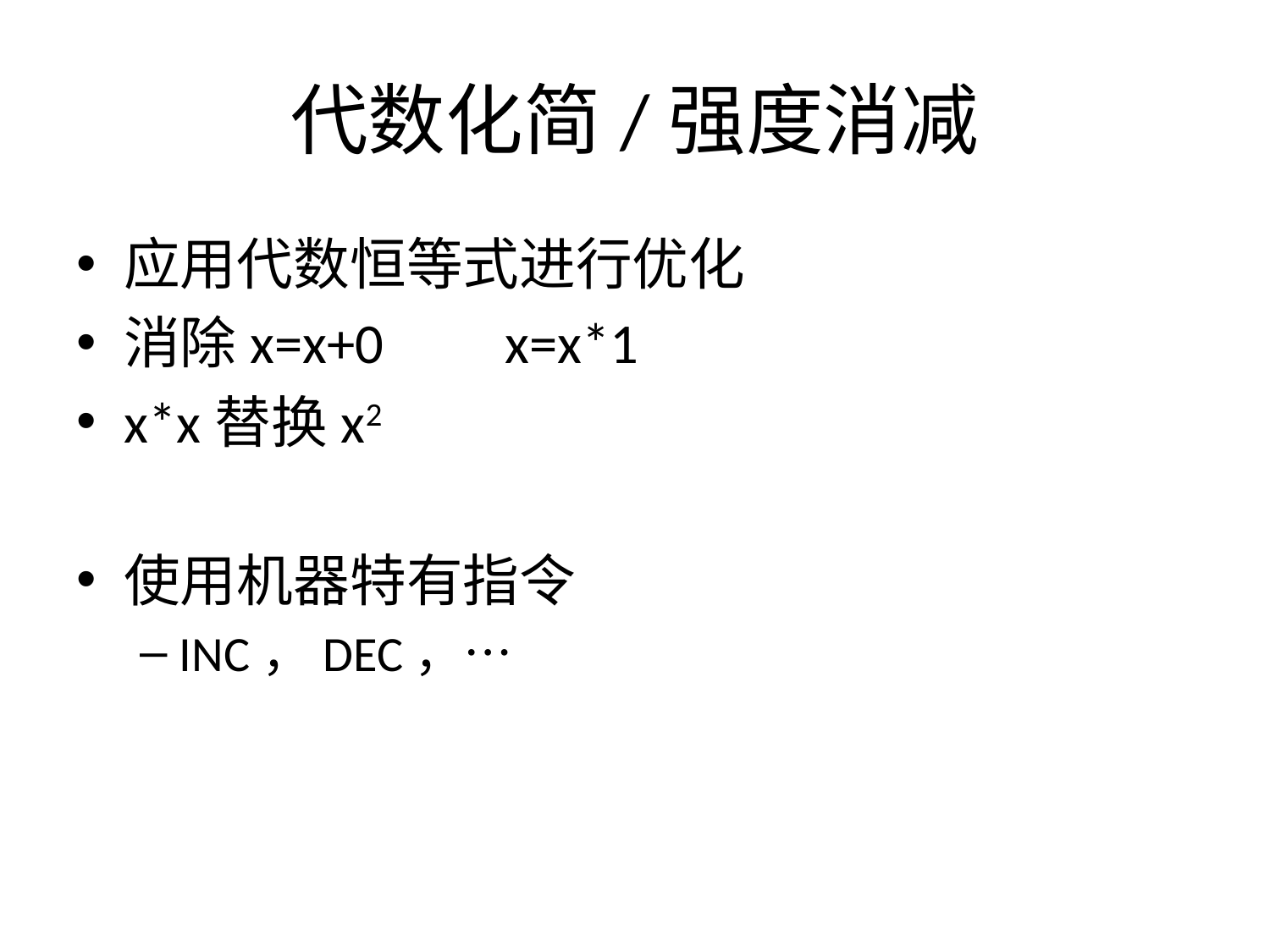

# 代数化简/强度消减
应用代数恒等式进行优化
消除x=x+0	x=x*1
x*x替换x2

使用机器特有指令
INC，DEC，…